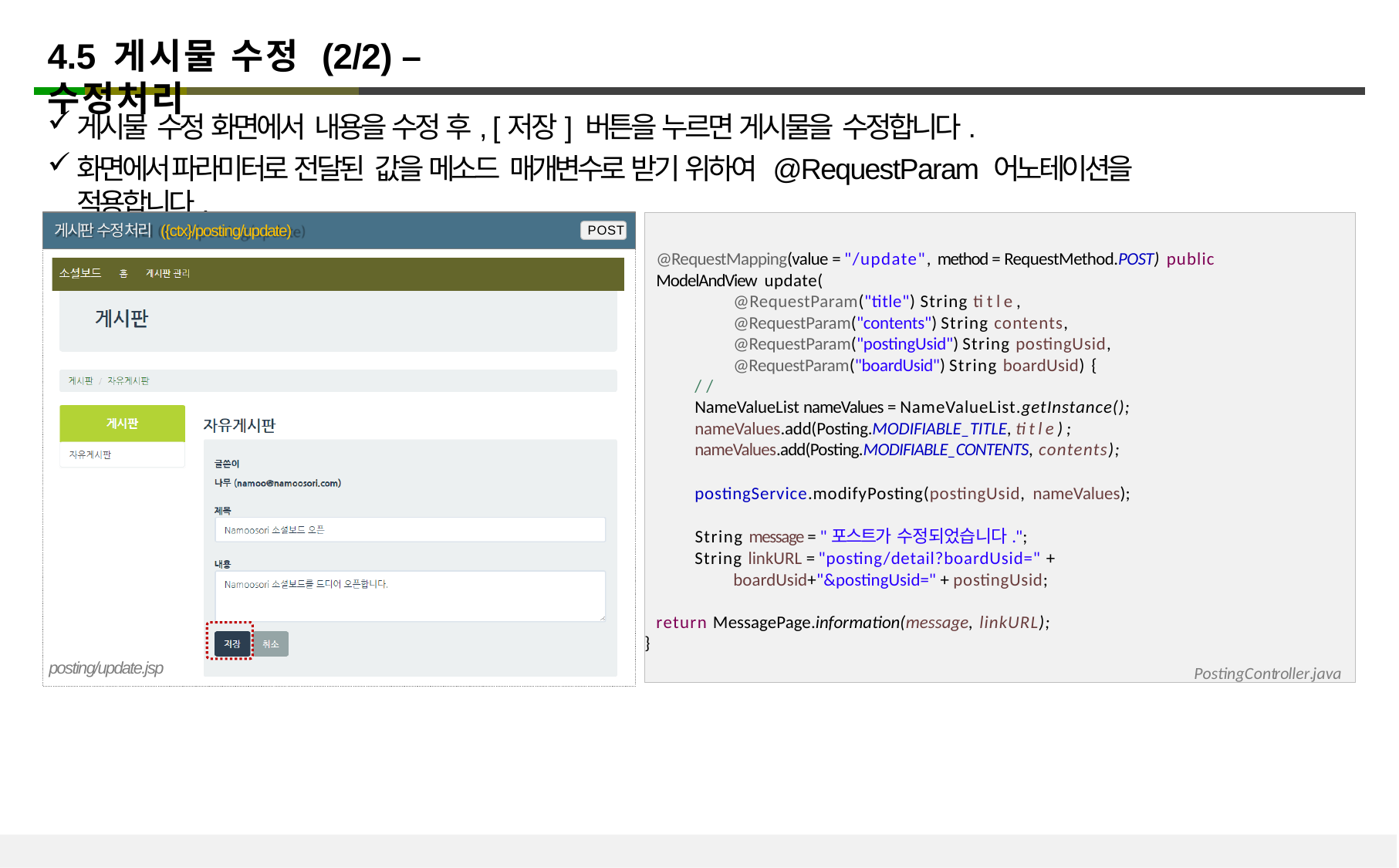

# 4.5 게시물 수정 (2/2) – 수정처리
게시물 수정 화면에서  내용을 수정 후, [저장] 버튼을 누르면  게시물을 수정합니다.
화면에서 파라미터로 전달된  값을 메소드  매개변수로 받기 위하여  @RequestParam 어노테이션을 적용합니다.

@RequestMapping(value = "/update", method = RequestMethod.POST)  public ModelAndView update(
@RequestParam("title") String title,  @RequestParam("contents") String contents,  @RequestParam("postingUsid") String postingUsid,  @RequestParam("boardUsid") String boardUsid) {
//
NameValueList nameValues = NameValueList.getInstance();  nameValues.add(Posting.MODIFIABLE_TITLE, title);  nameValues.add(Posting.MODIFIABLE_CONTENTS, contents);

postingService.modifyPosting(postingUsid, nameValues);

String message = "포스트가 수정되었습니다.";
String linkURL = "posting/detail?boardUsid=" +  boardUsid+"&postingUsid=" + postingUsid;

return MessagePage.information(message, linkURL);
}
PostingController.java

게시판 수정 처리 ({ctx}/posting/update)
POST

posting/update.jsp